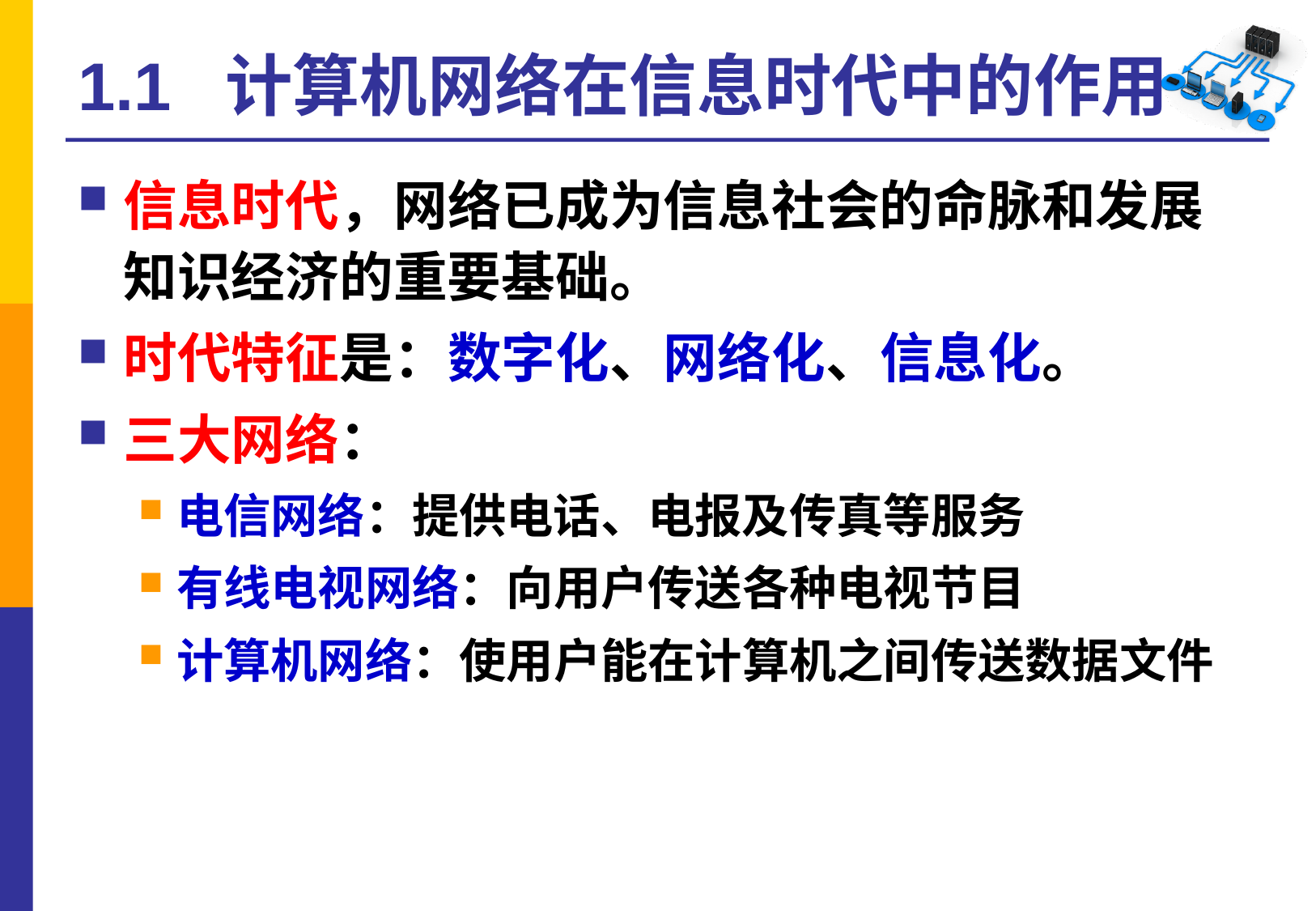

# 1.1  计算机网络在信息时代中的作用
信息时代，网络已成为信息社会的命脉和发展知识经济的重要基础。
时代特征是：数字化、网络化、信息化。
三大网络：
电信网络：提供电话、电报及传真等服务
有线电视网络：向用户传送各种电视节目
计算机网络：使用户能在计算机之间传送数据文件